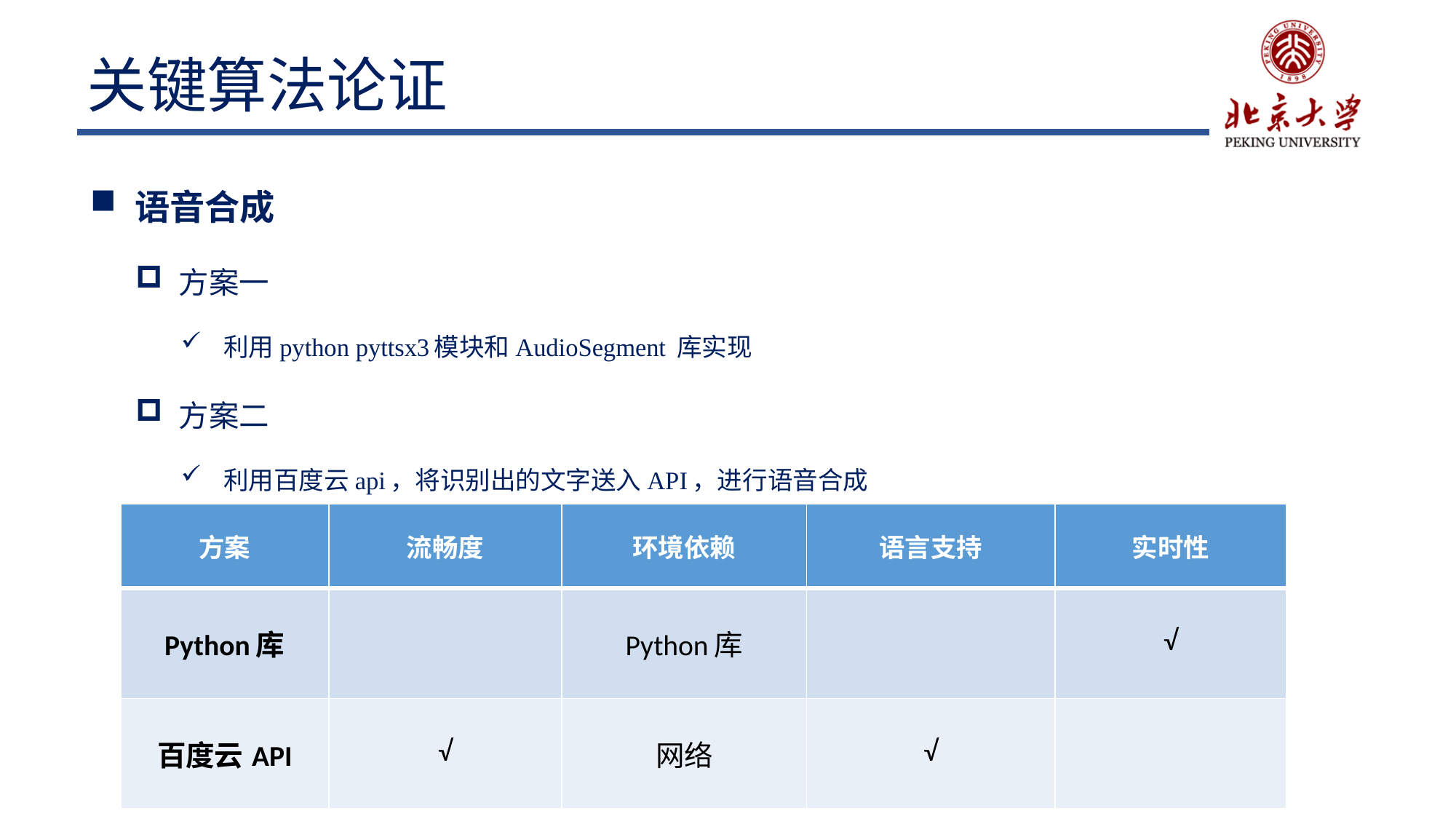

# 关键算法论证
语音合成
方案一
利用python pyttsx3模块和AudioSegment 库实现
方案二
利用百度云api，将识别出的文字送入API，进行语音合成

| 方案 | 流畅度 | 环境依赖 | 语言支持 | 实时性 |
| --- | --- | --- | --- | --- |
| Python库 |  | Python库 |  | √ |
| 百度云API | √ | 网络 | √ |  |